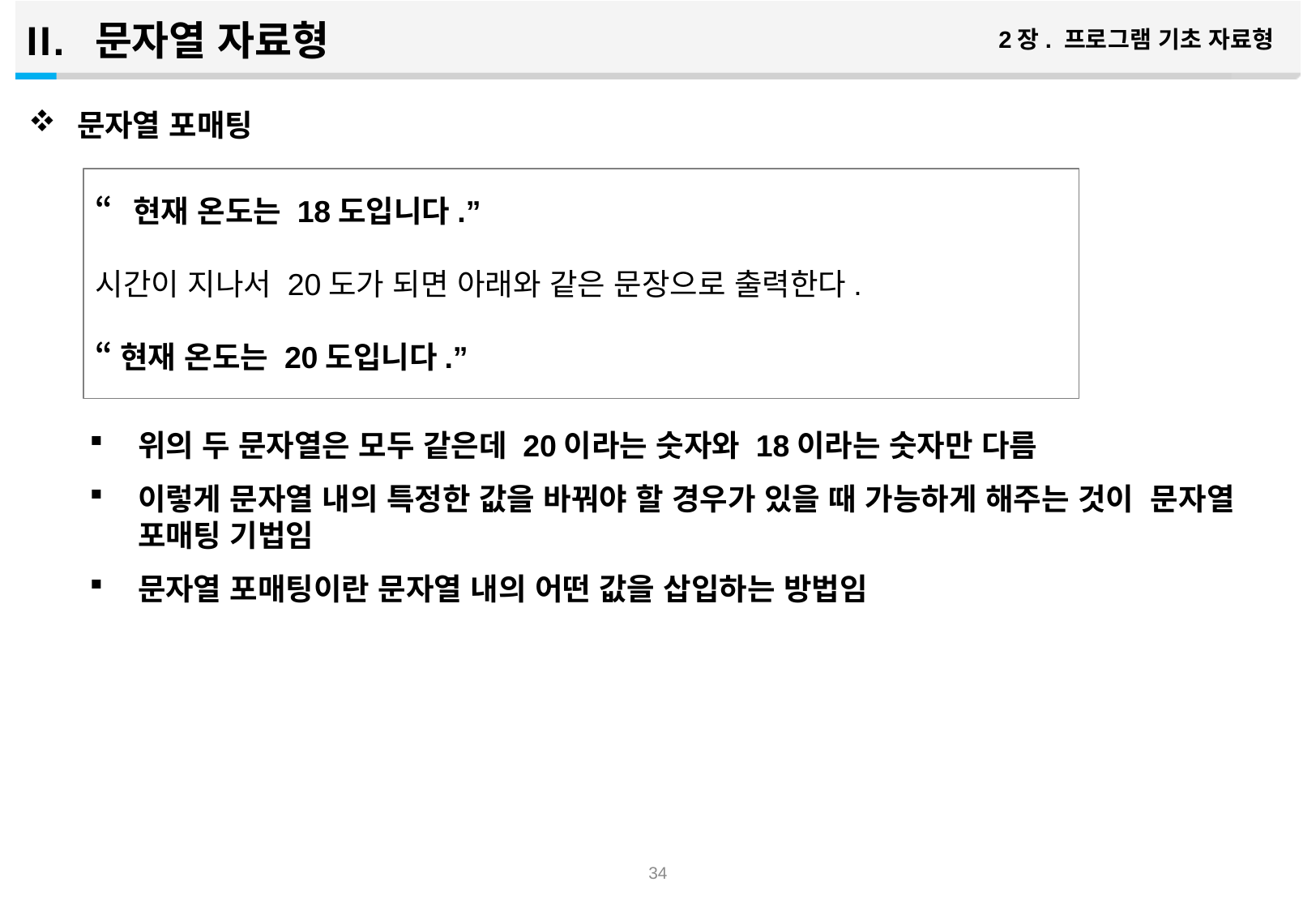

문자열 자료형
2장. 프로그램 기초 자료형
문자열 포매팅

위의 두 문자열은 모두 같은데 20이라는 숫자와 18이라는 숫자만 다름
이렇게 문자열 내의 특정한 값을 바꿔야 할 경우가 있을 때 가능하게 해주는 것이  문자열 포매팅 기법임
문자열 포매팅이란 문자열 내의 어떤 값을 삽입하는 방법임
“현재 온도는 18도입니다.”

시간이 지나서 20도가 되면 아래와 같은 문장으로 출력한다.

“현재 온도는 20도입니다.”
34